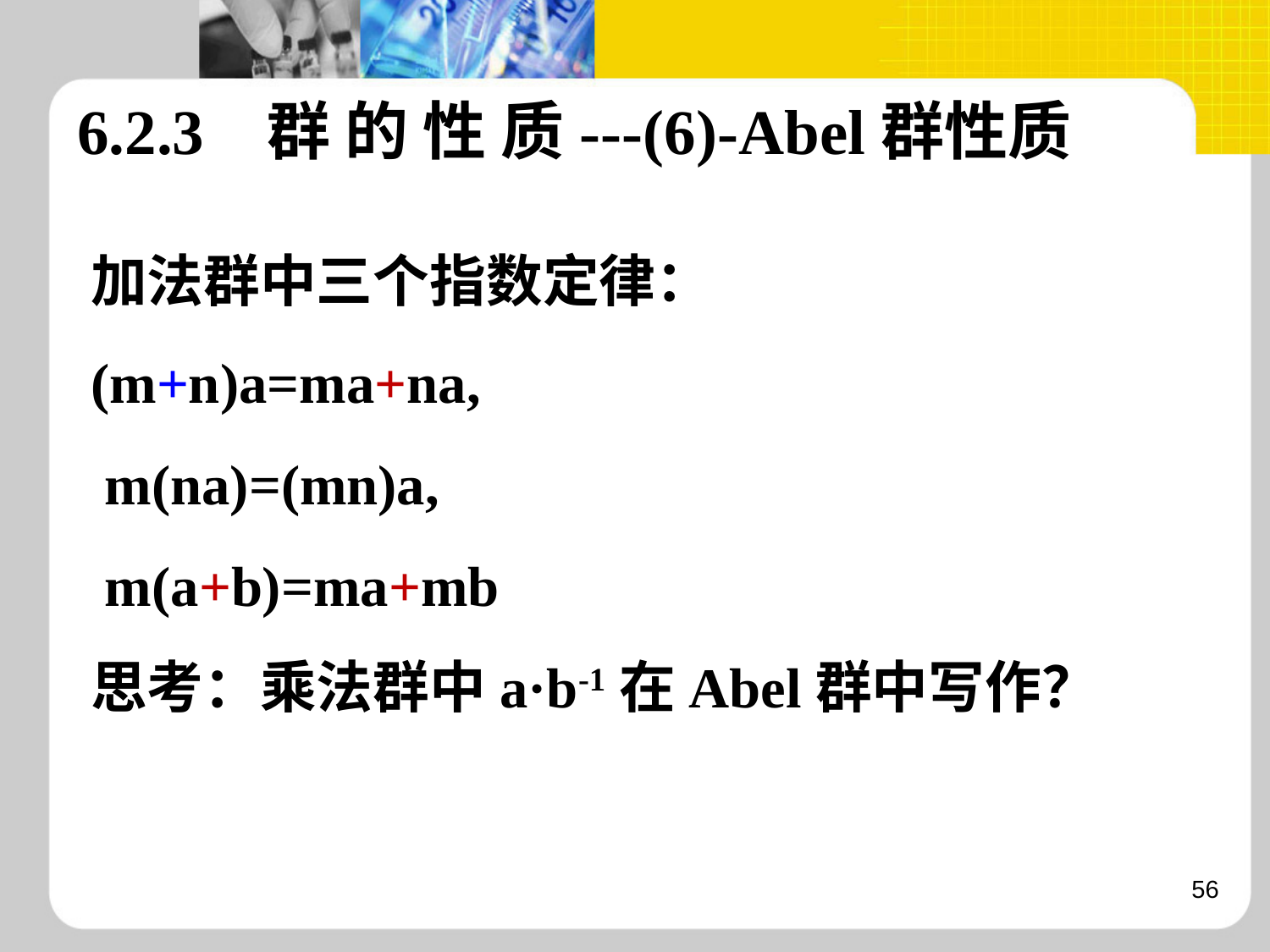

6.2.3   群 的 性 质---(6)-Abel群性质
加法群中三个指数定律：
(m+n)a=ma+na,
 m(na)=(mn)a,
 m(a+b)=ma+mb
思考：乘法群中a·b-1在Abel群中写作？

56